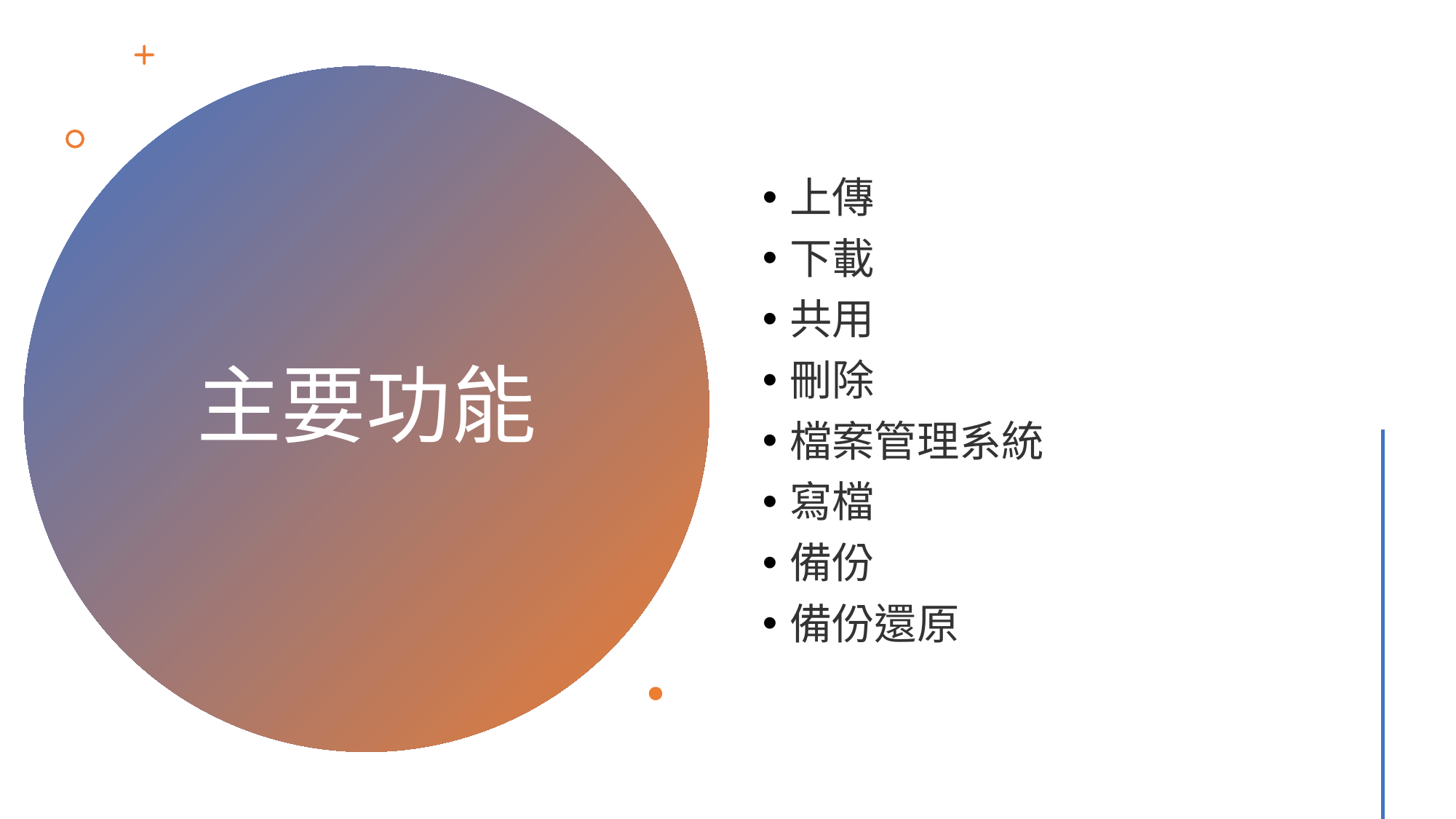

上傳
下載
共用
刪除
檔案管理系統
寫檔
備份
備份還原

# 主要功能